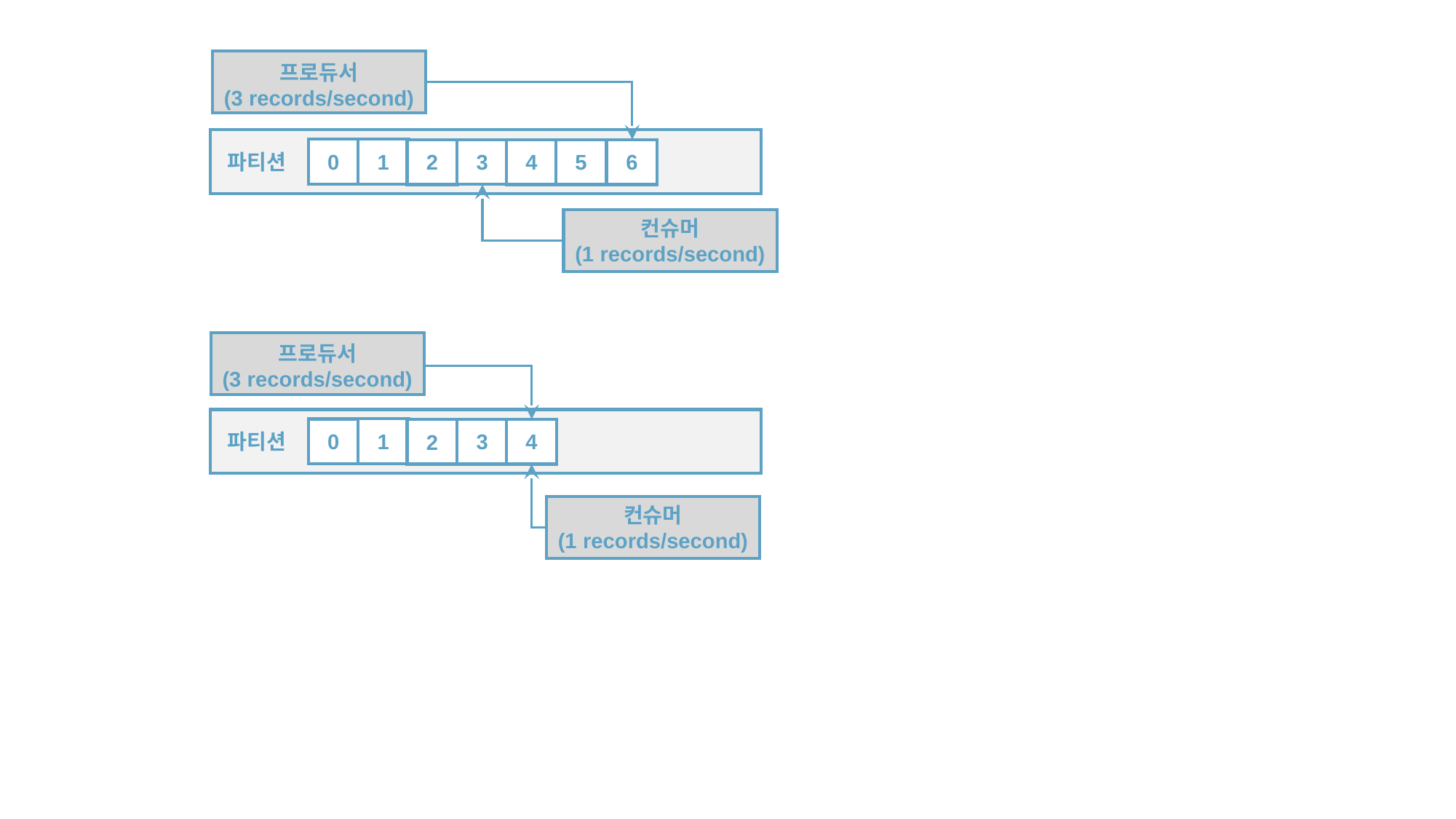

프로듀서
(3 records/second)

파티션
1
0
3
6
5
4
2

컨슈머
(1 records/second)

프로듀서
(3 records/second)

파티션
1
0
3
4
2

컨슈머
(1 records/second)